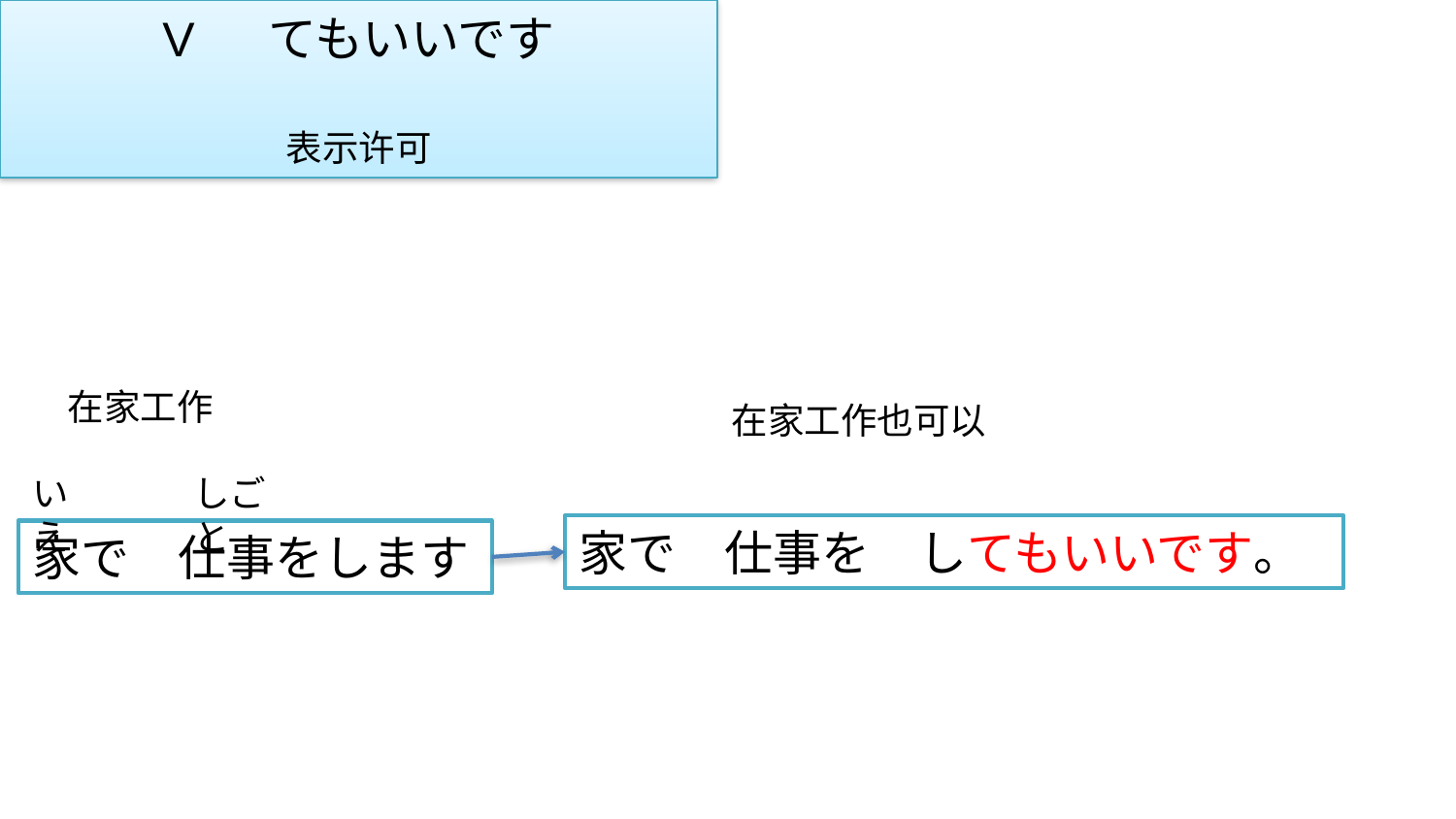

V 　てもいいです

表示许可
在家工作
在家工作也可以
いえ
しごと
家で　仕事を　してもいいです。
家で　仕事をします